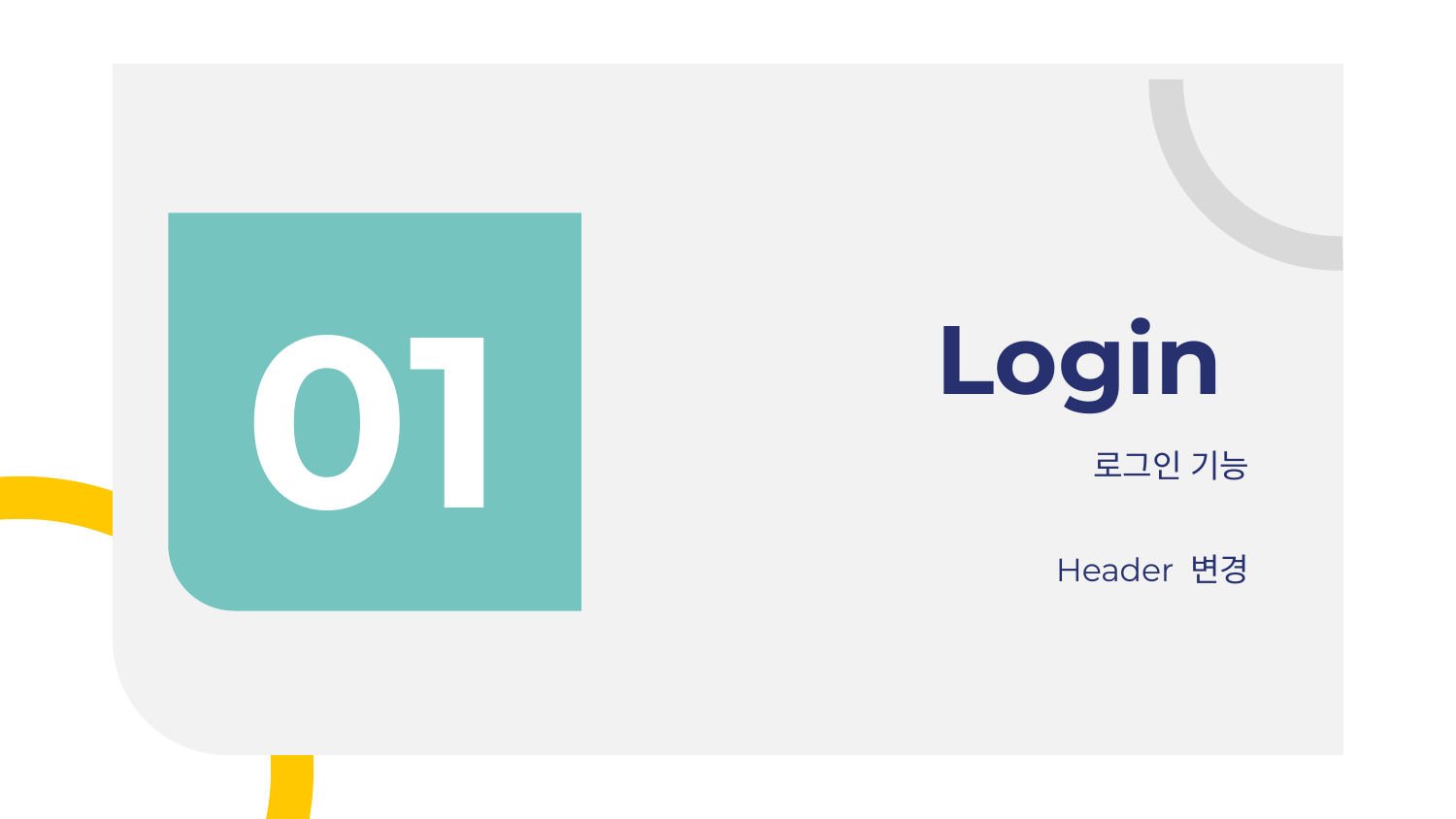

# Login
01
로그인 기능
Header 변경